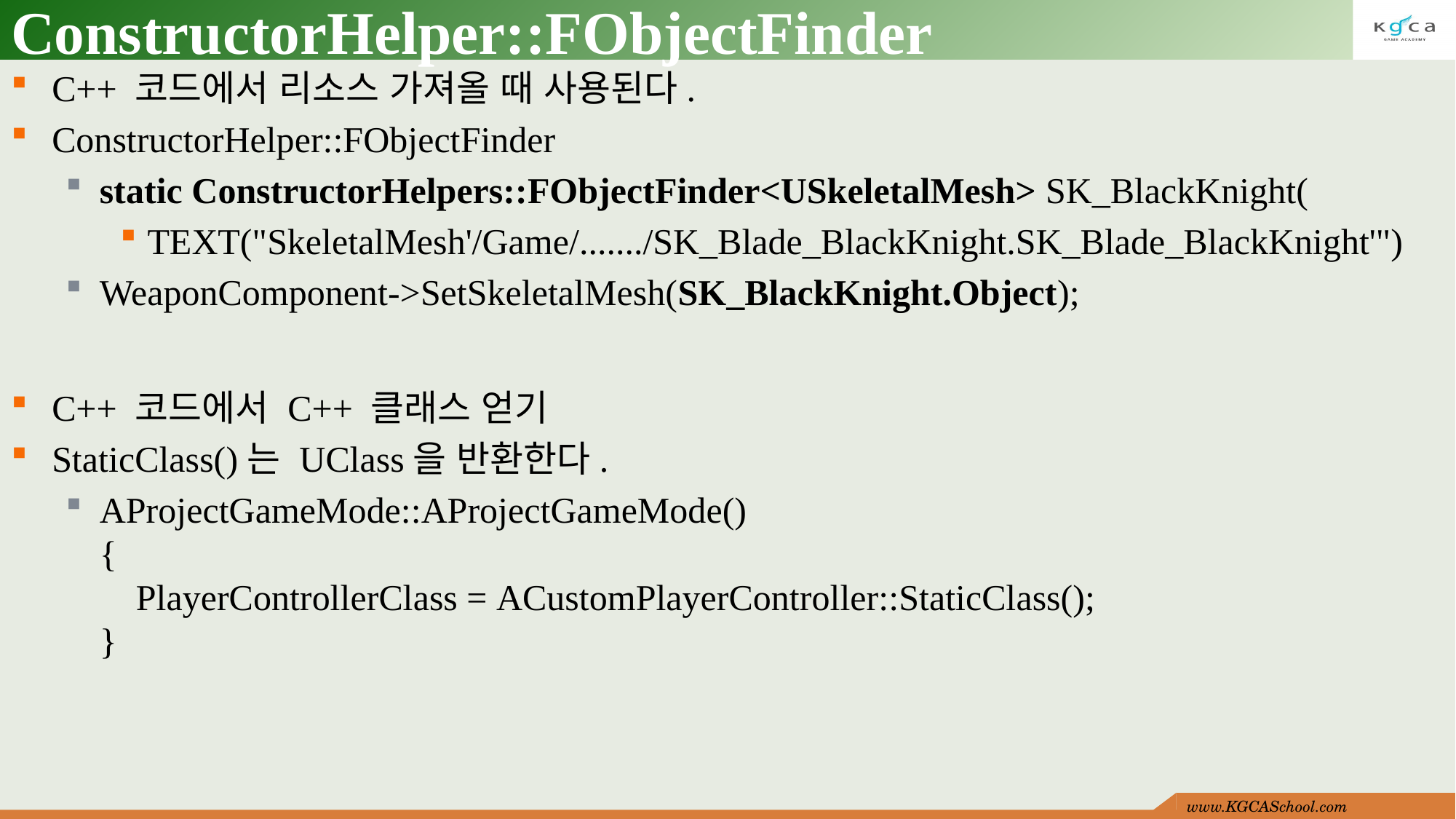

# ConstructorHelper::FObjectFinder
C++ 코드에서 리소스 가져올 때 사용된다.
ConstructorHelper::FObjectFinder
static ConstructorHelpers::FObjectFinder<USkeletalMesh> SK_BlackKnight(
TEXT("SkeletalMesh'/Game/......./SK_Blade_BlackKnight.SK_Blade_BlackKnight'")
WeaponComponent->SetSkeletalMesh(SK_BlackKnight.Object);

C++ 코드에서 C++ 클래스 얻기
StaticClass()는 UClass을 반환한다.
AProjectGameMode::AProjectGameMode()
{
    PlayerControllerClass = ACustomPlayerController::StaticClass();
}